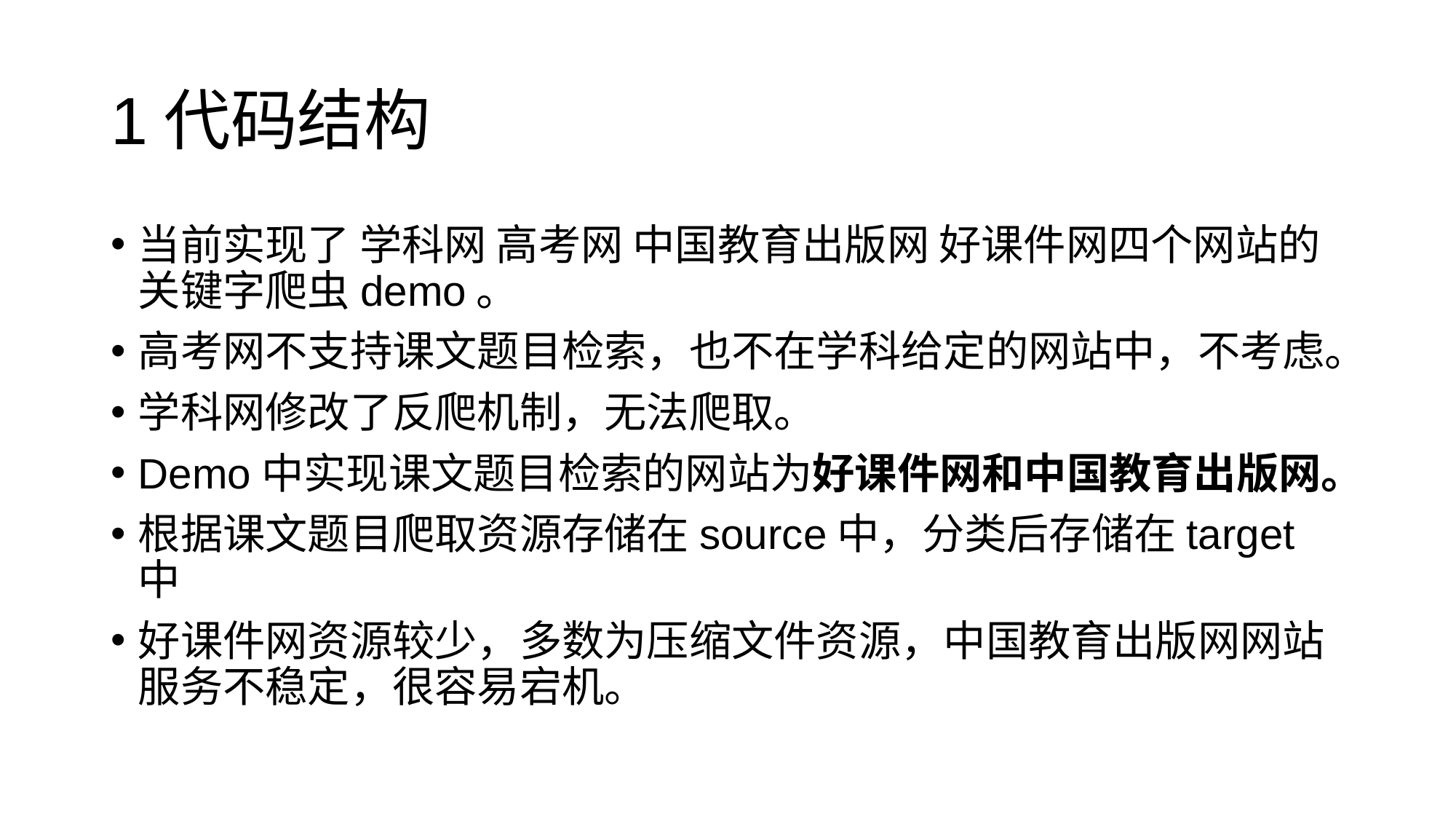

# 1代码结构
当前实现了 学科网 高考网 中国教育出版网 好课件网四个网站的关键字爬虫demo。
高考网不支持课文题目检索，也不在学科给定的网站中，不考虑。
学科网修改了反爬机制，无法爬取。
Demo中实现课文题目检索的网站为好课件网和中国教育出版网。
根据课文题目爬取资源存储在source中，分类后存储在target中
好课件网资源较少，多数为压缩文件资源，中国教育出版网网站服务不稳定，很容易宕机。